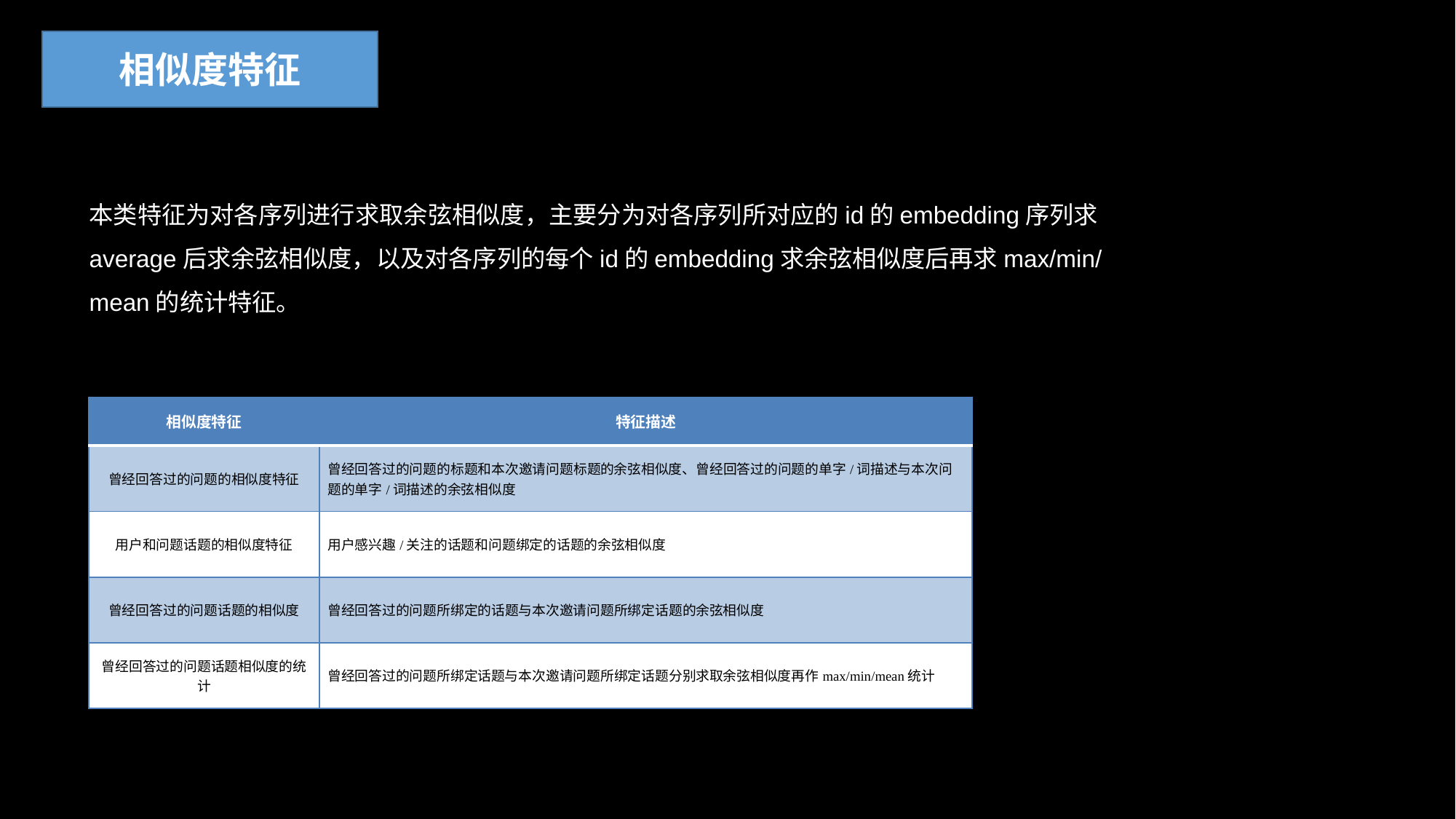

相似度特征
本类特征为对各序列进行求取余弦相似度，主要分为对各序列所对应的id的embedding序列求average后求余弦相似度，以及对各序列的每个id的embedding求余弦相似度后再求max/min/mean的统计特征。
| 相似度特征 | 特征描述 |
| --- | --- |
| 曾经回答过的问题的相似度特征 | 曾经回答过的问题的标题和本次邀请问题标题的余弦相似度、曾经回答过的问题的单字/词描述与本次问题的单字/词描述的余弦相似度 |
| 用户和问题话题的相似度特征 | 用户感兴趣/关注的话题和问题绑定的话题的余弦相似度 |
| 曾经回答过的问题话题的相似度 | 曾经回答过的问题所绑定的话题与本次邀请问题所绑定话题的余弦相似度 |
| 曾经回答过的问题话题相似度的统计 | 曾经回答过的问题所绑定话题与本次邀请问题所绑定话题分别求取余弦相似度再作max/min/mean统计 |